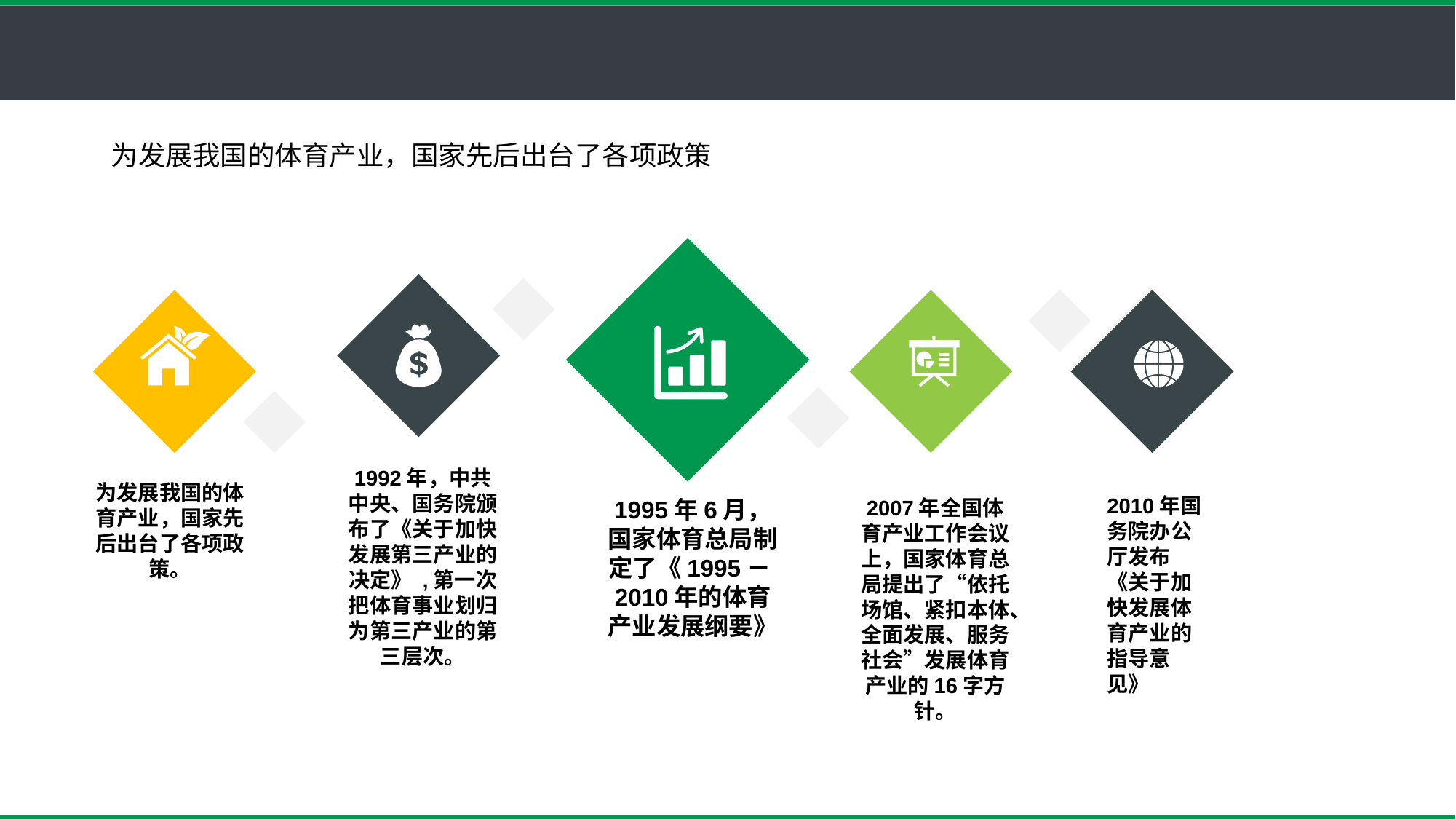

为发展我国的体育产业，国家先后出台了各项政策

1992年，中共中央、国务院颁布了《关于加快发展第三产业的决定》 ,第一次把体育事业划归为第三产业的第三层次。
为发展我国的体育产业，国家先后出台了各项政策。

2010年国务院办公厅发布《关于加快发展体育产业的指导意见》
1995年6月，国家体育总局制定了《1995－2010年的体育产业发展纲要》
2007年全国体育产业工作会议上，国家体育总局提出了“依托场馆、紧扣本体、全面发展、服务社会”发展体育产业的16字方针。